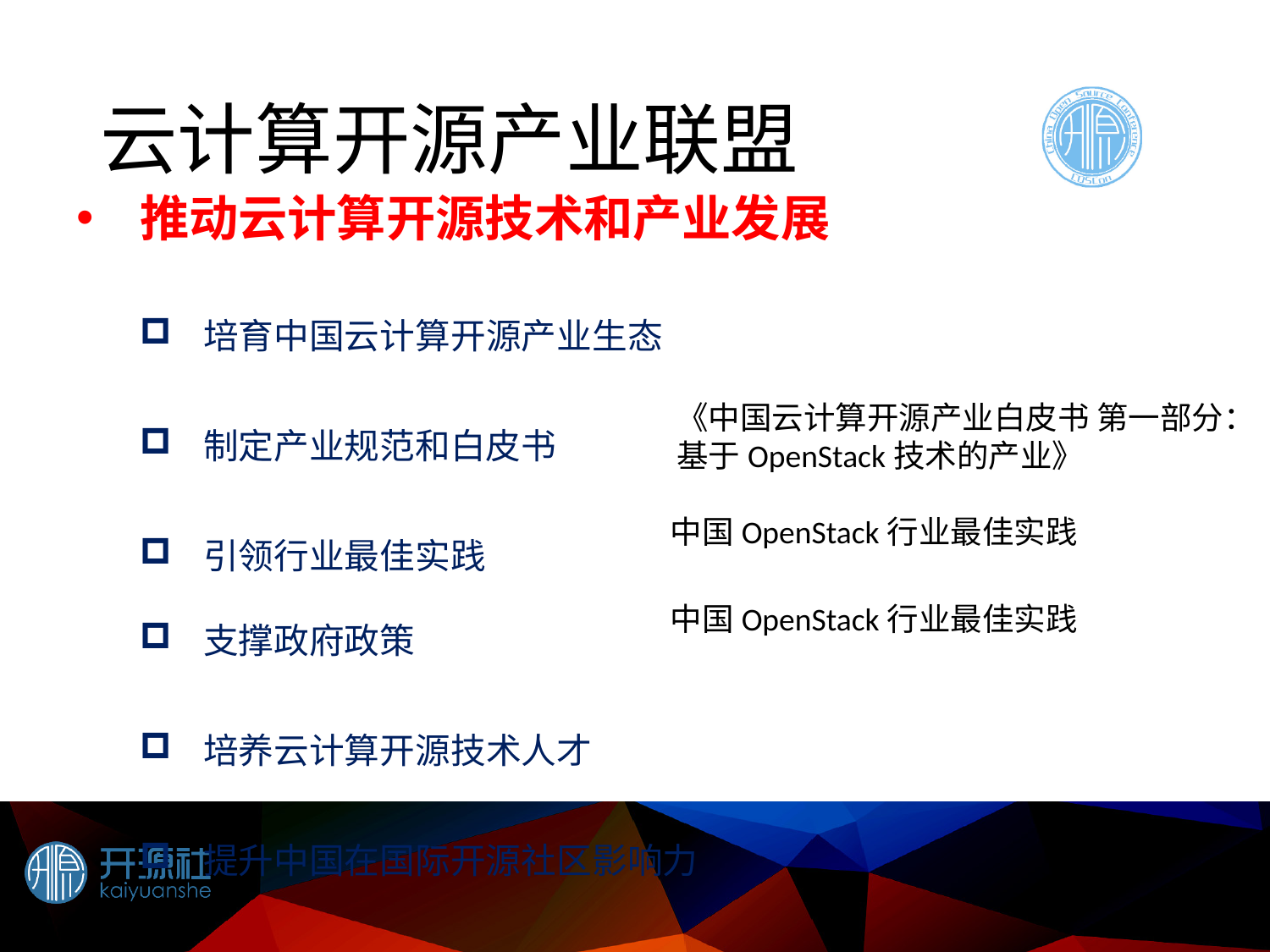

# 云计算开源产业联盟
推动云计算开源技术和产业发展

培育中国云计算开源产业生态

制定产业规范和白皮书

引领行业最佳实践
支撑政府政策

培养云计算开源技术人才

提升中国在国际开源社区影响力
《中国云计算开源产业白皮书 第一部分：基于OpenStack技术的产业》
中国OpenStack行业最佳实践
中国OpenStack行业最佳实践